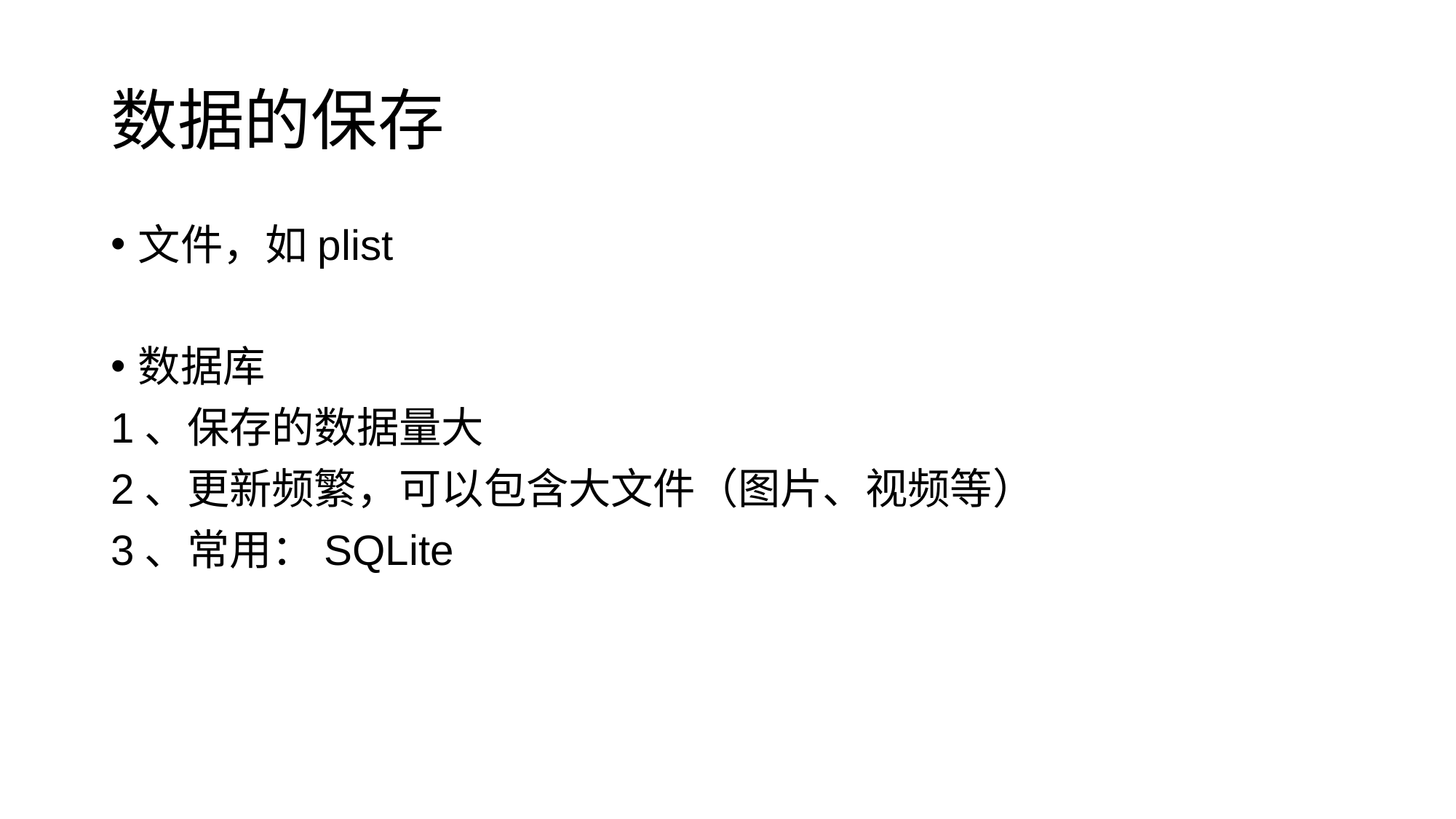

# 数据的保存
文件，如plist

数据库
1、保存的数据量大
2、更新频繁，可以包含大文件（图片、视频等）
3、常用：SQLite